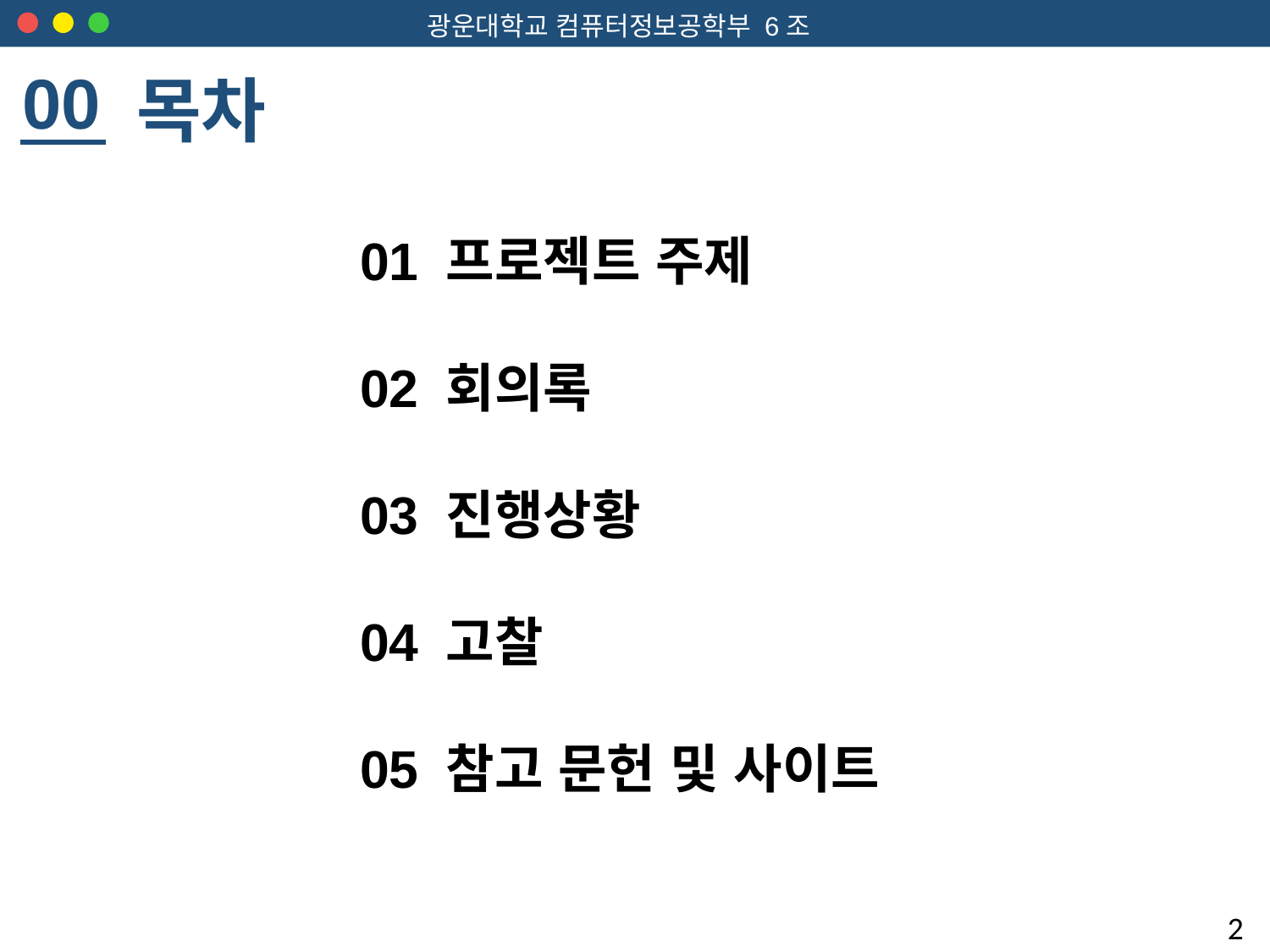

00
목차
01 프로젝트 주제
02 회의록
03 진행상황
04 고찰
05 참고 문헌 및 사이트
2